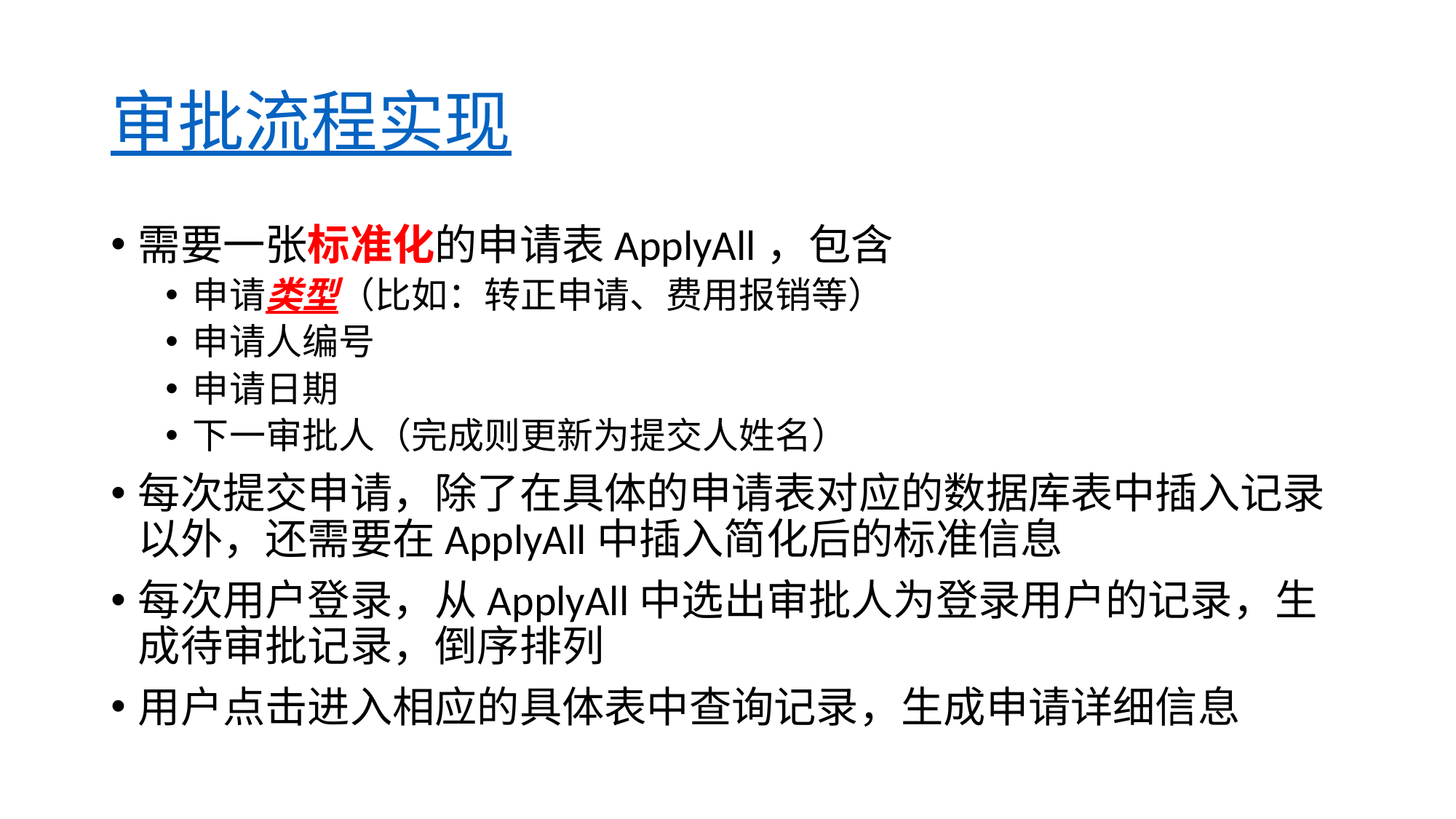

# 审批流程实现
需要一张标准化的申请表ApplyAll，包含
申请类型（比如：转正申请、费用报销等）
申请人编号
申请日期
下一审批人（完成则更新为提交人姓名）
每次提交申请，除了在具体的申请表对应的数据库表中插入记录以外，还需要在ApplyAll中插入简化后的标准信息
每次用户登录，从ApplyAll中选出审批人为登录用户的记录，生成待审批记录，倒序排列
用户点击进入相应的具体表中查询记录，生成申请详细信息